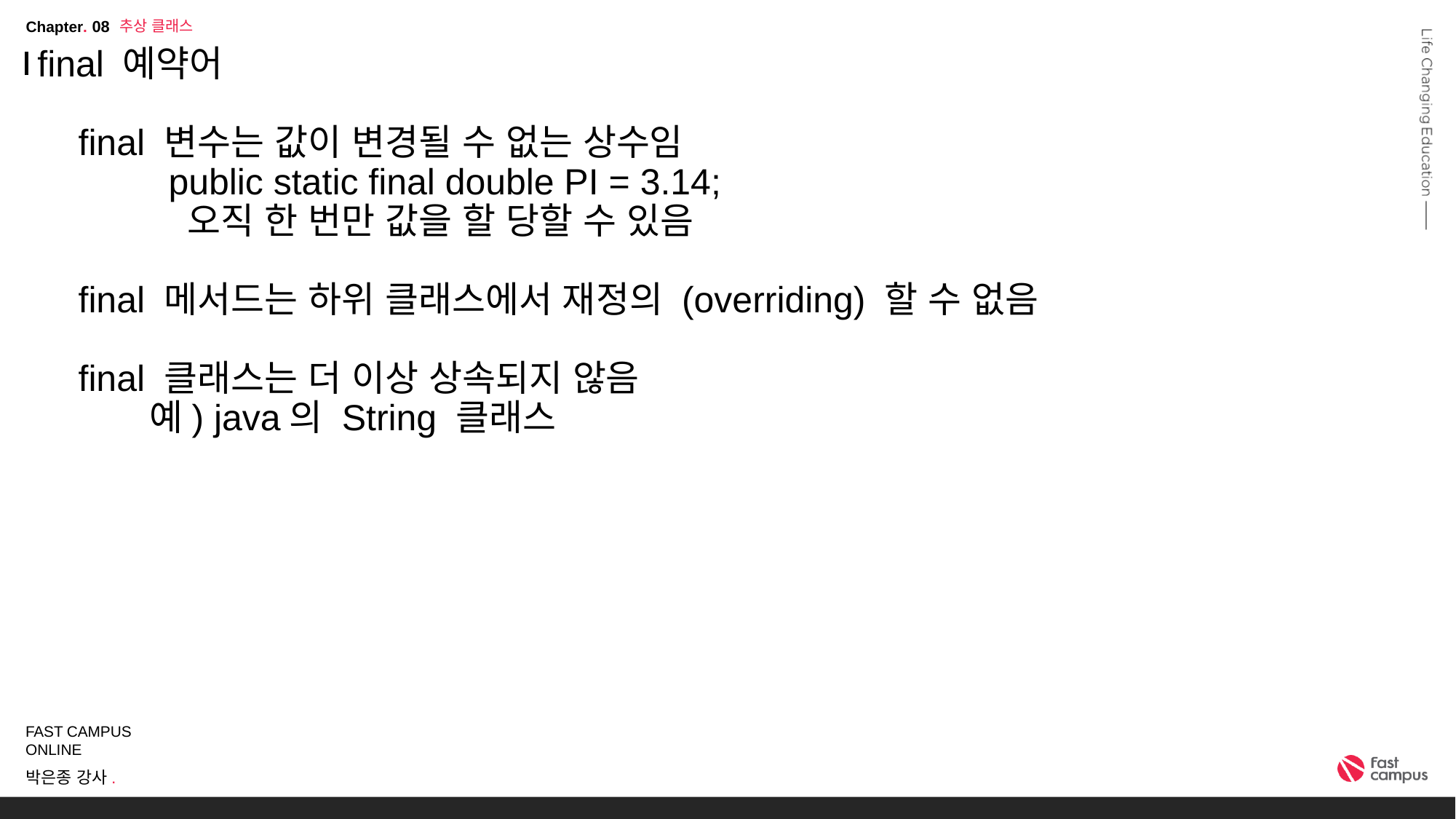

추상 클래스
08
# final 예약어 final 변수는 값이 변경될 수 없는 상수임 public static final double PI = 3.14; 오직 한 번만 값을 할 당할 수 있음 final 메서드는 하위 클래스에서 재정의 (overriding) 할 수 없음 final 클래스는 더 이상 상속되지 않음 예) java의 String 클래스